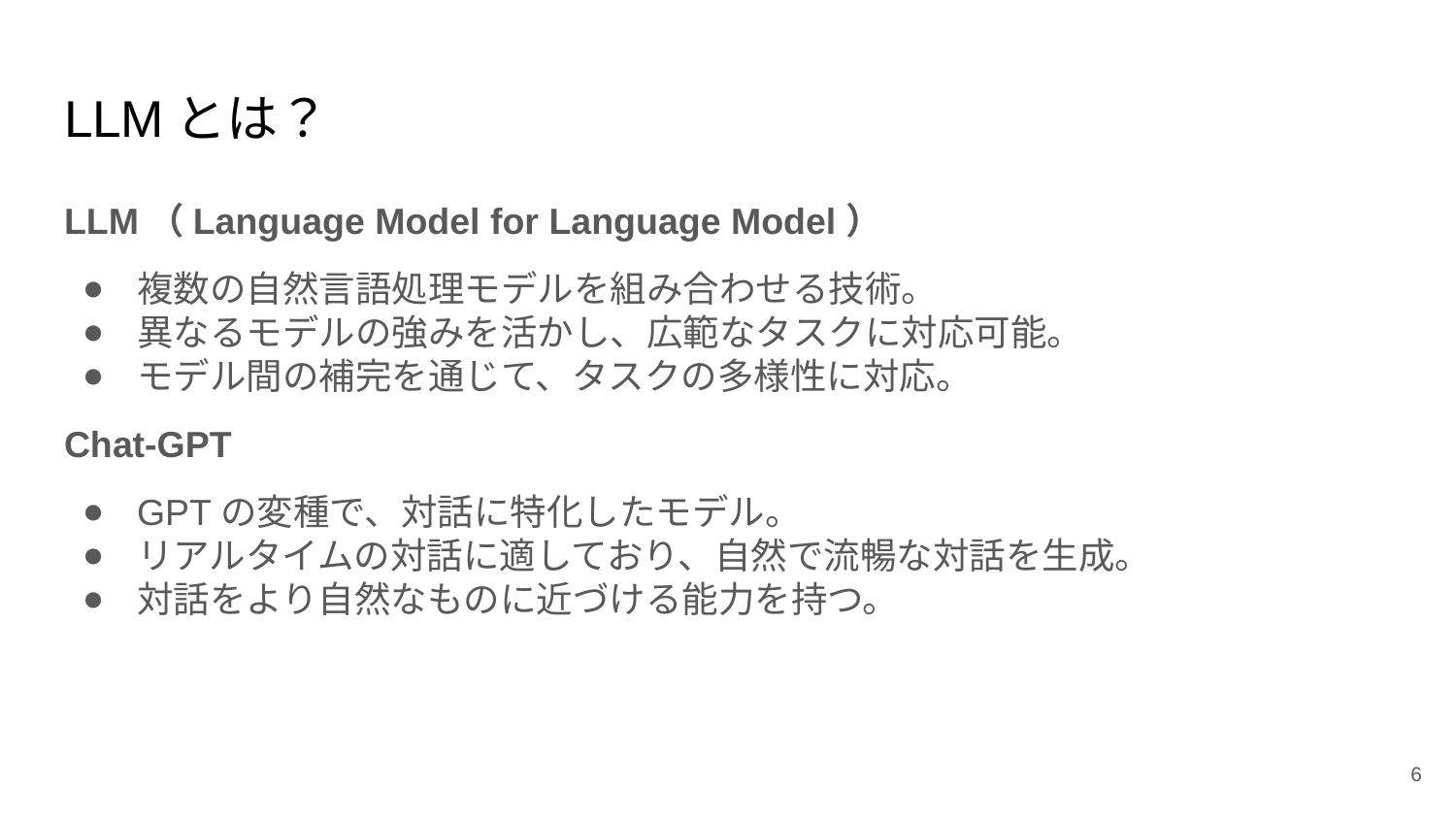

# LLMとは？
LLM（Language Model for Language Model）
複数の自然言語処理モデルを組み合わせる技術。
異なるモデルの強みを活かし、広範なタスクに対応可能。
モデル間の補完を通じて、タスクの多様性に対応。
Chat-GPT
GPTの変種で、対話に特化したモデル。
リアルタイムの対話に適しており、自然で流暢な対話を生成。
対話をより自然なものに近づける能力を持つ。
6